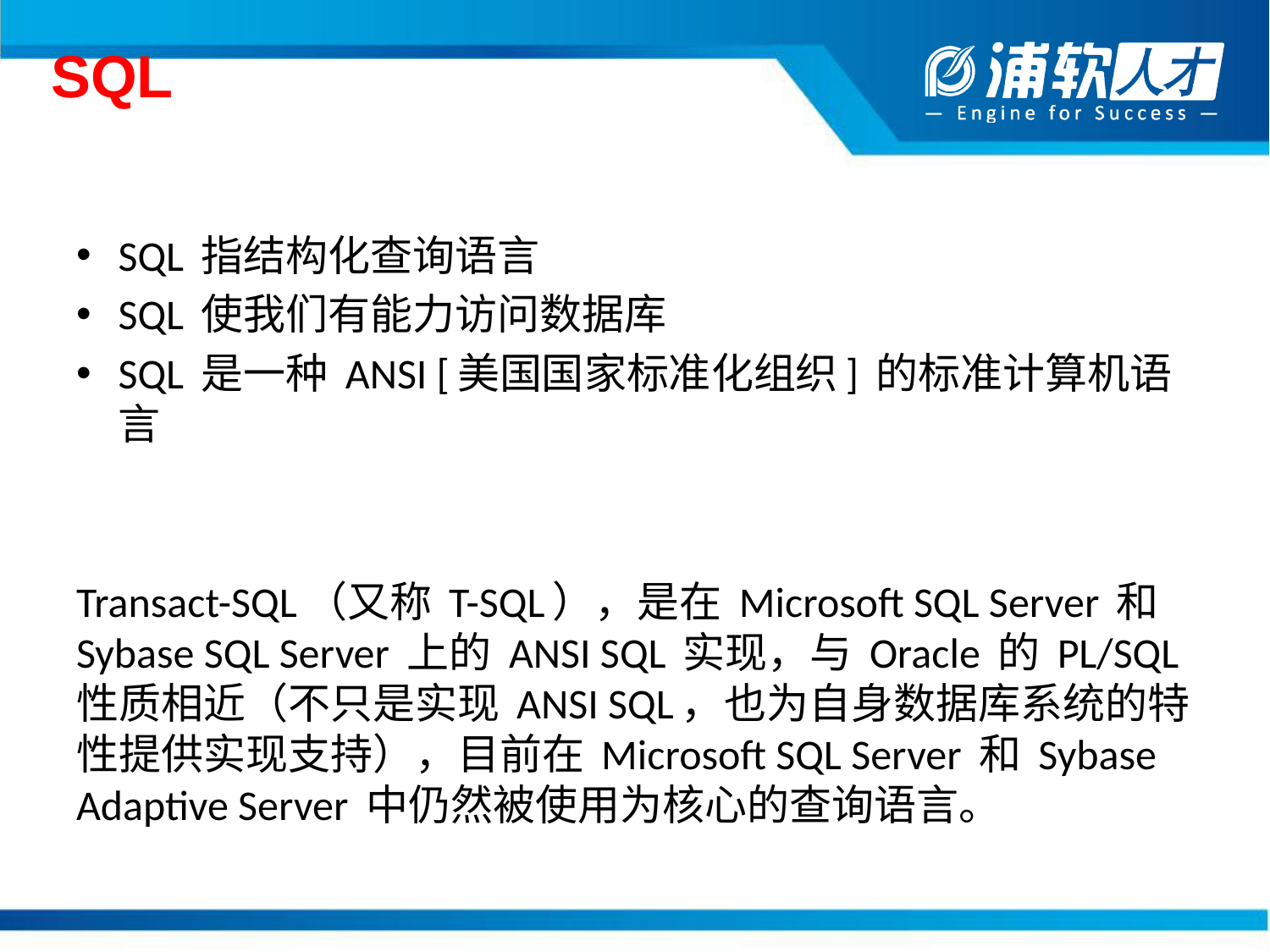

# SQL
SQL 指结构化查询语言
SQL 使我们有能力访问数据库
SQL 是一种 ANSI [美国国家标准化组织] 的标准计算机语言

Transact-SQL（又称 T-SQL），是在 Microsoft SQL Server 和 Sybase SQL Server 上的 ANSI SQL 实现，与 Oracle 的 PL/SQL 性质相近（不只是实现 ANSI SQL，也为自身数据库系统的特性提供实现支持），目前在 Microsoft SQL Server 和 Sybase Adaptive Server 中仍然被使用为核心的查询语言。